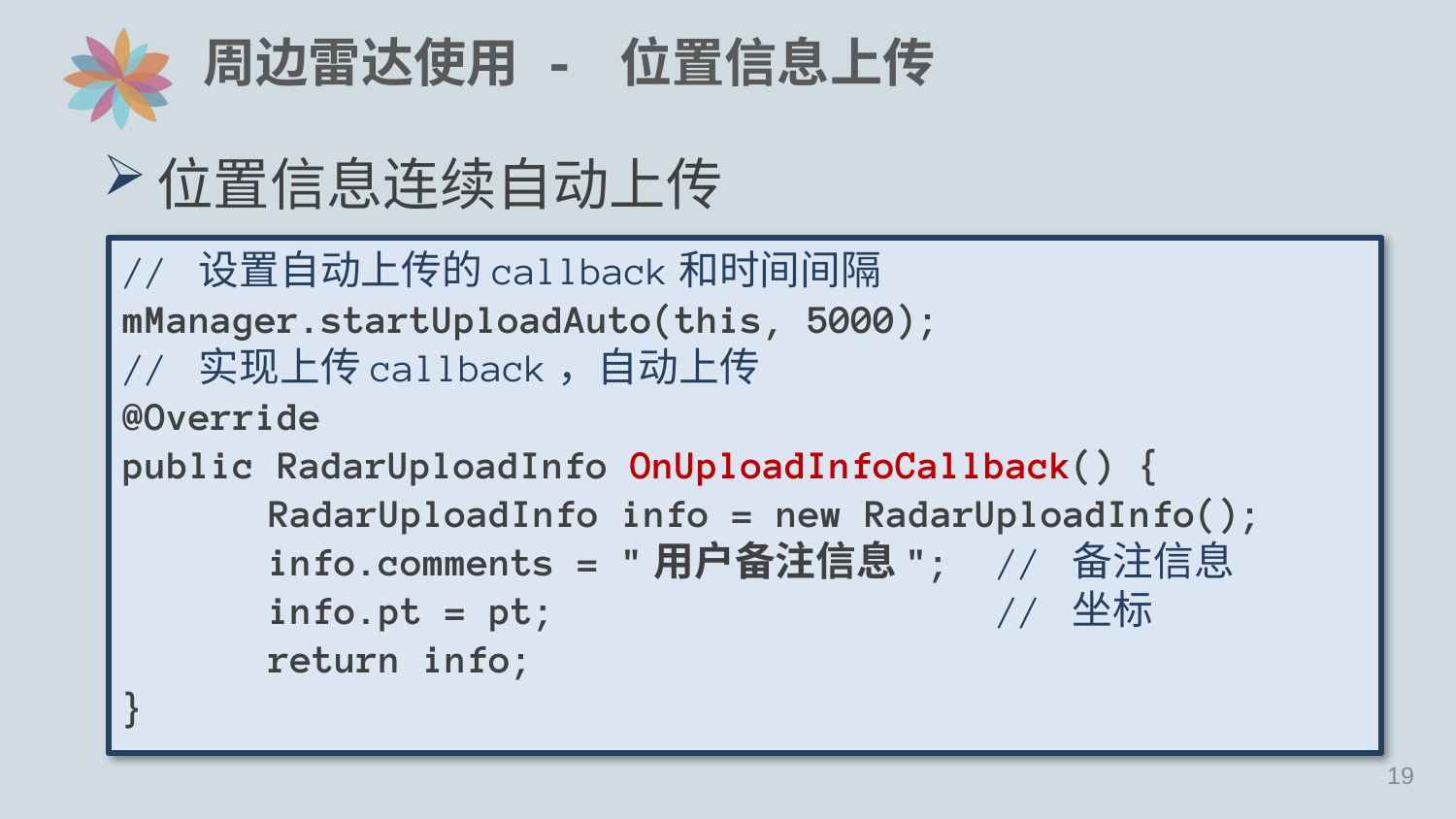

# 周边雷达使用 - 位置信息上传
位置信息连续自动上传
// 设置自动上传的callback和时间间隔
mManager.startUploadAuto(this, 5000);
// 实现上传callback，自动上传
@Override
public RadarUploadInfo OnUploadInfoCallback() {
	RadarUploadInfo info = new RadarUploadInfo();
	info.comments = "用户备注信息";	// 备注信息
	info.pt = pt;				// 坐标
	return info;
}
19